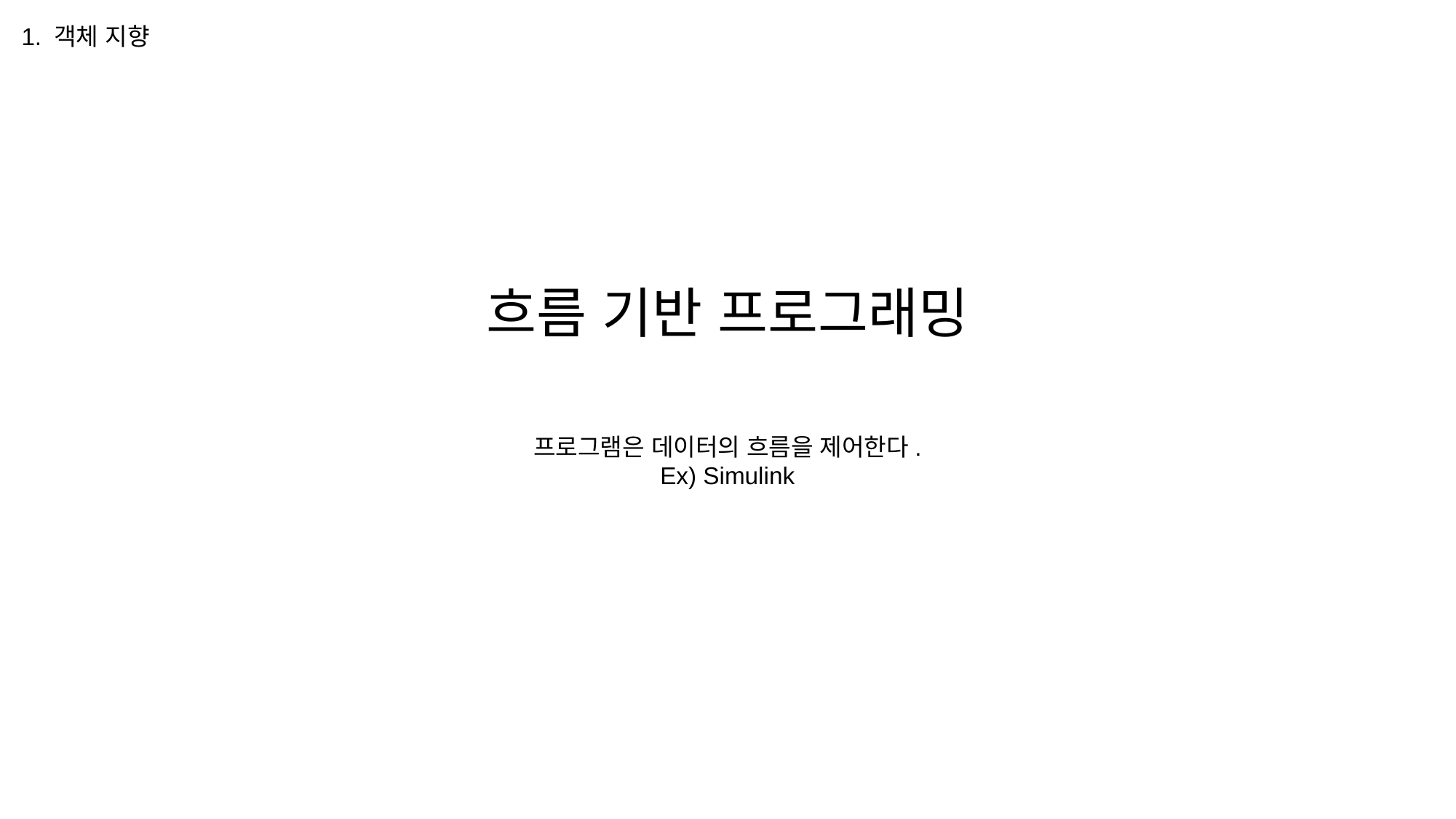

1. 객체 지향
흐름 기반 프로그래밍
프로그램은 데이터의 흐름을 제어한다.
Ex) Simulink